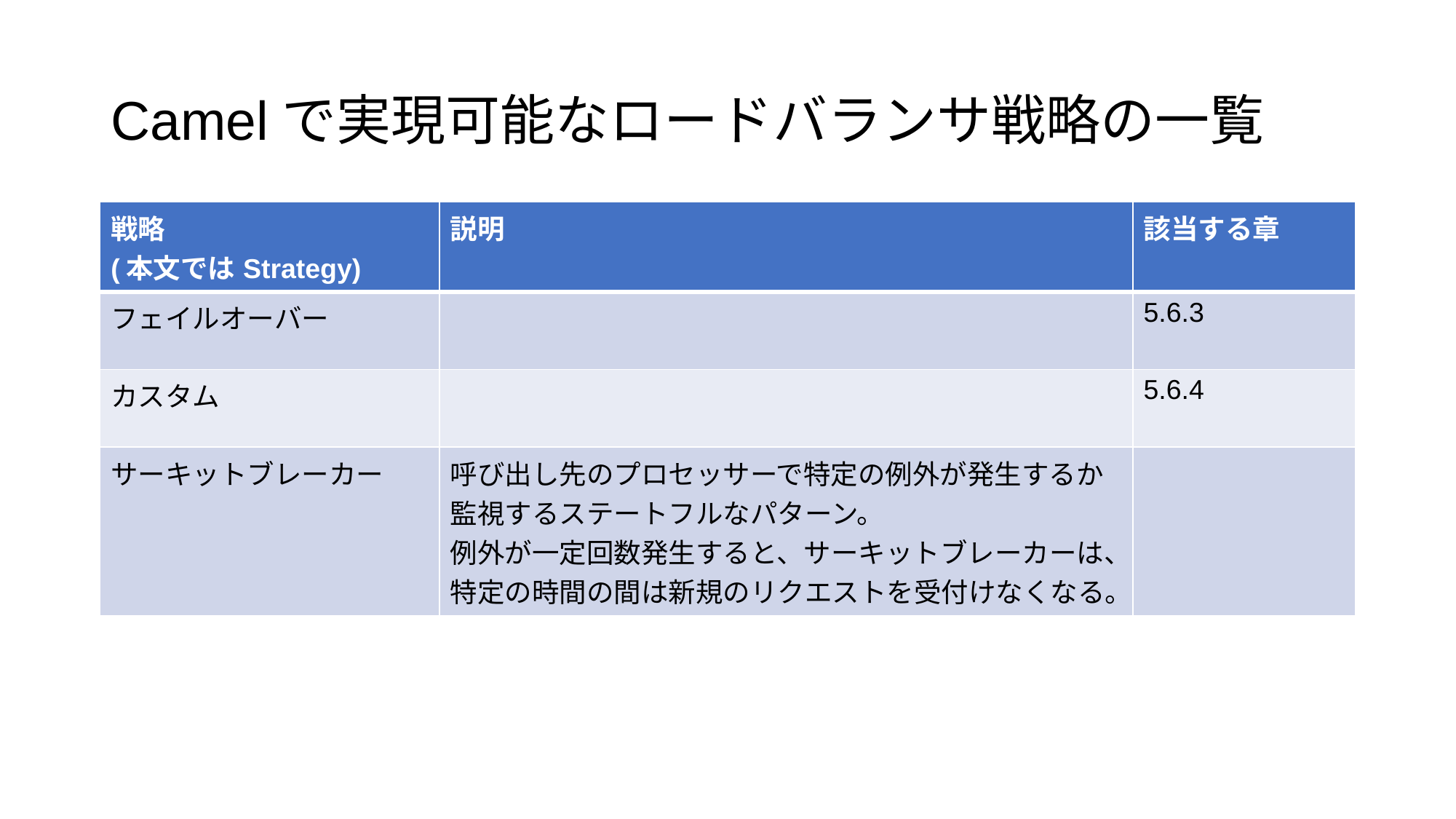

# Camelで実現可能なロードバランサ戦略の一覧
| 戦略 (本文ではStrategy) | 説明 | 該当する章 |
| --- | --- | --- |
| フェイルオーバー |  | 5.6.3 |
| カスタム |  | 5.6.4 |
| サーキットブレーカー | 呼び出し先のプロセッサーで特定の例外が発生するか監視するステートフルなパターン。 例外が一定回数発生すると、サーキットブレーカーは、特定の時間の間は新規のリクエストを受付けなくなる。 |  |